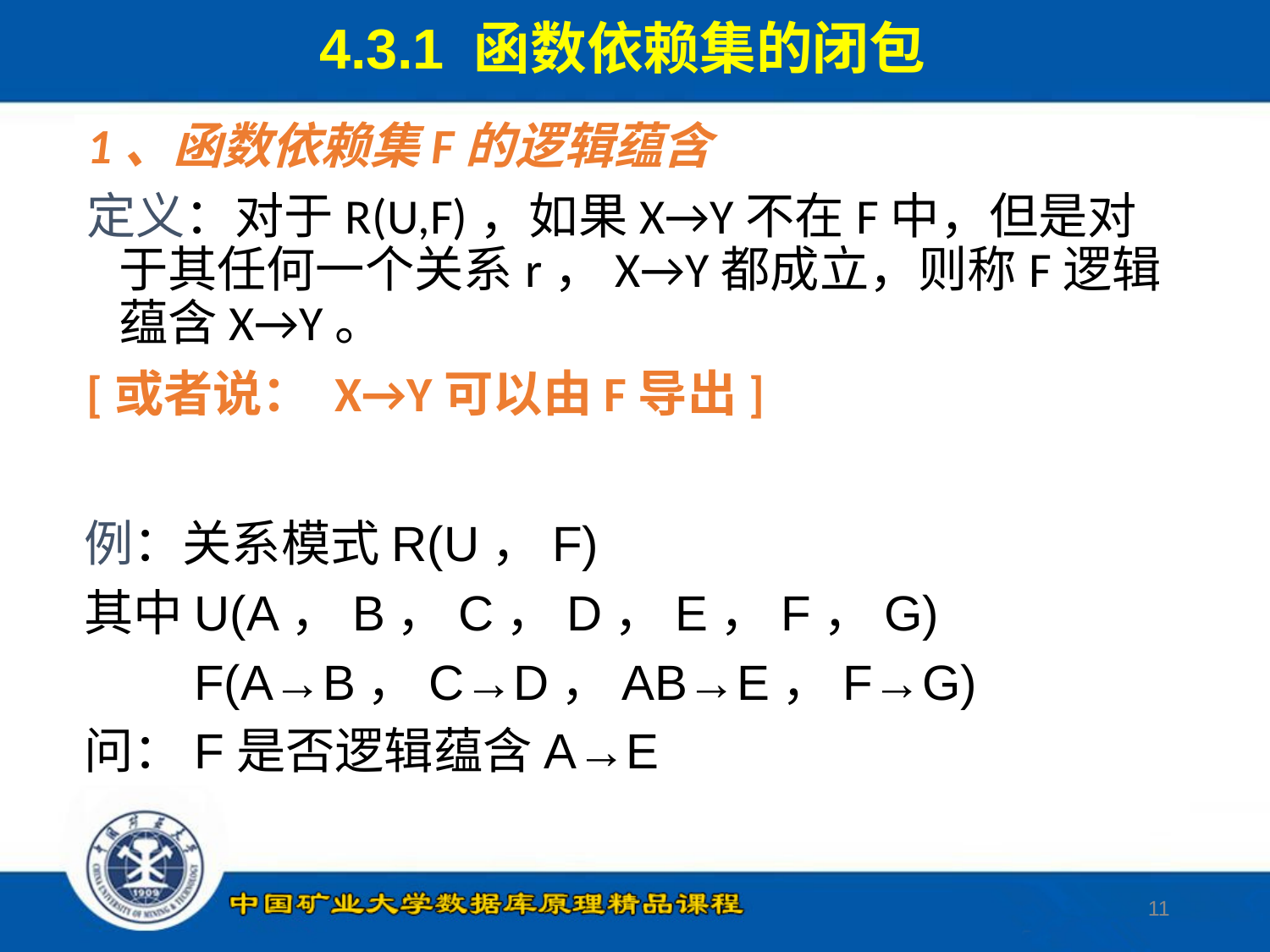

4.3.1 函数依赖集的闭包
1、函数依赖集F的逻辑蕴含
定义：对于R(U,F)，如果X→Y不在F中，但是对于其任何一个关系r，X→Y都成立，则称F逻辑蕴含X→Y。
[或者说： X→Y可以由F导出]
例：关系模式R(U，F)
其中U(A，B，C，D，E，F，G)
        F(A→B，C→D，AB→E，F→G)
问：F是否逻辑蕴含A→E
11